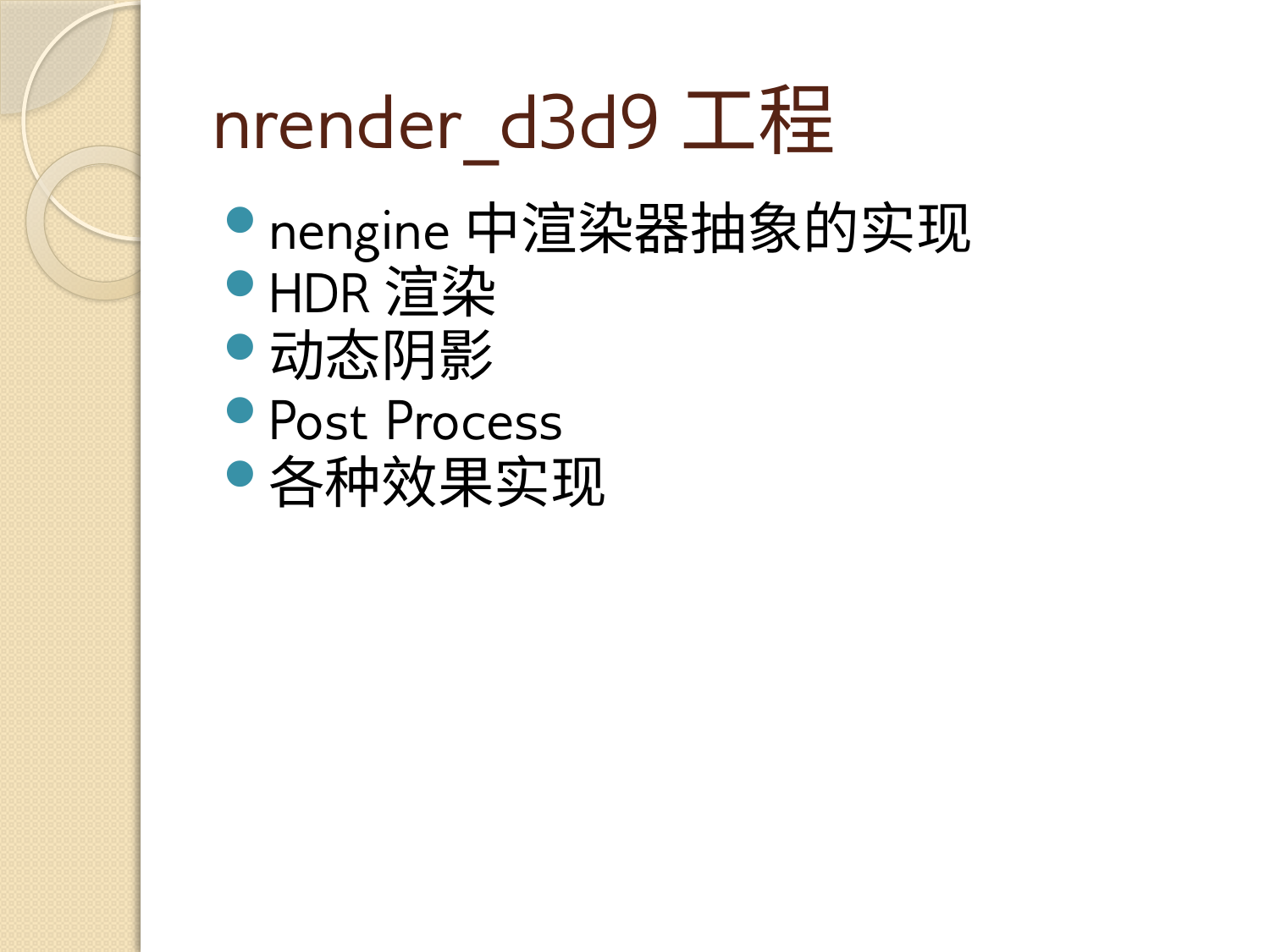

# nrender_d3d9工程
nengine中渲染器抽象的实现
HDR渲染
动态阴影
Post Process
各种效果实现